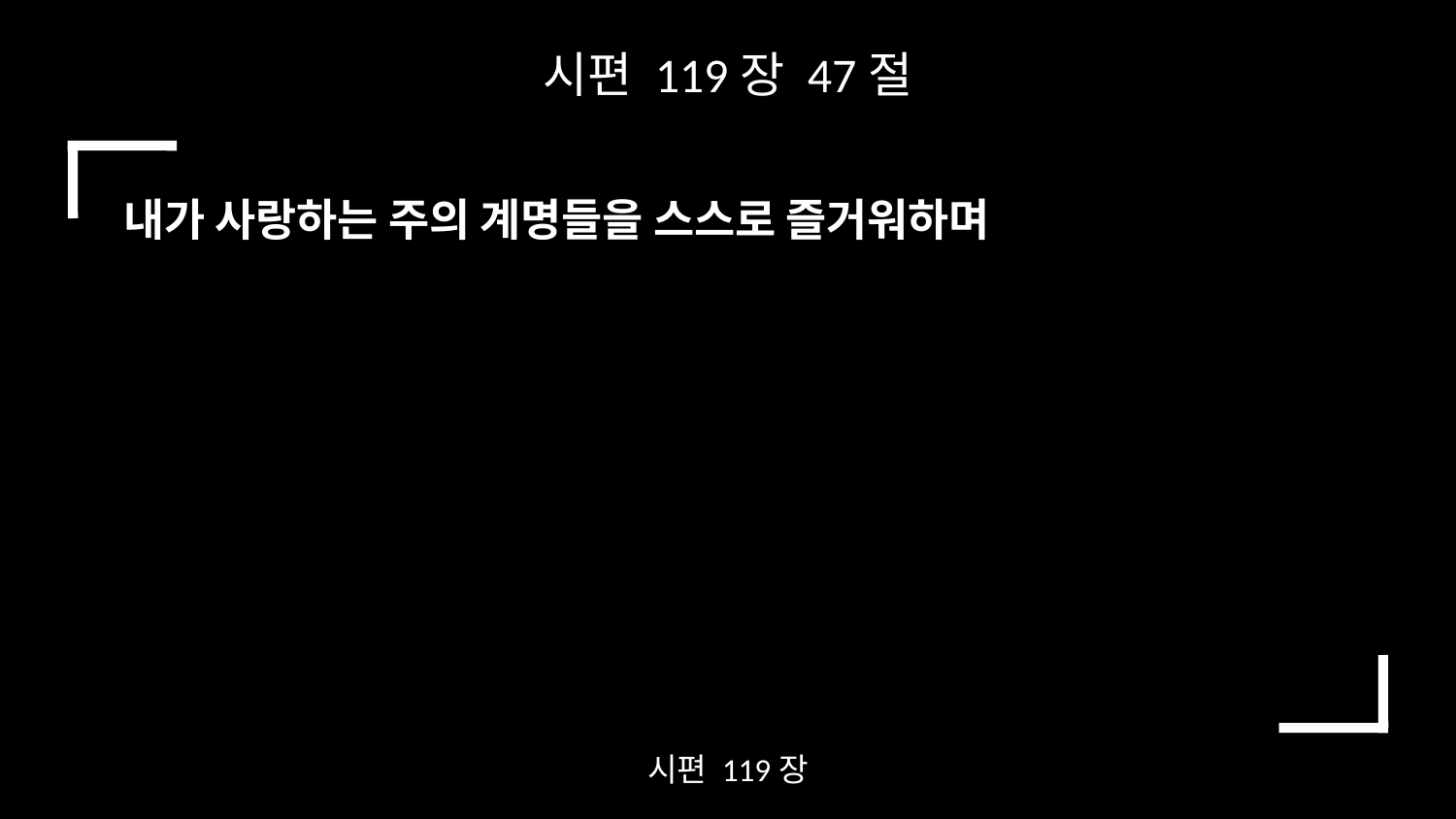

시편 119장 47절

내가 사랑하는 주의 계명들을 스스로 즐거워하며

시편 119장